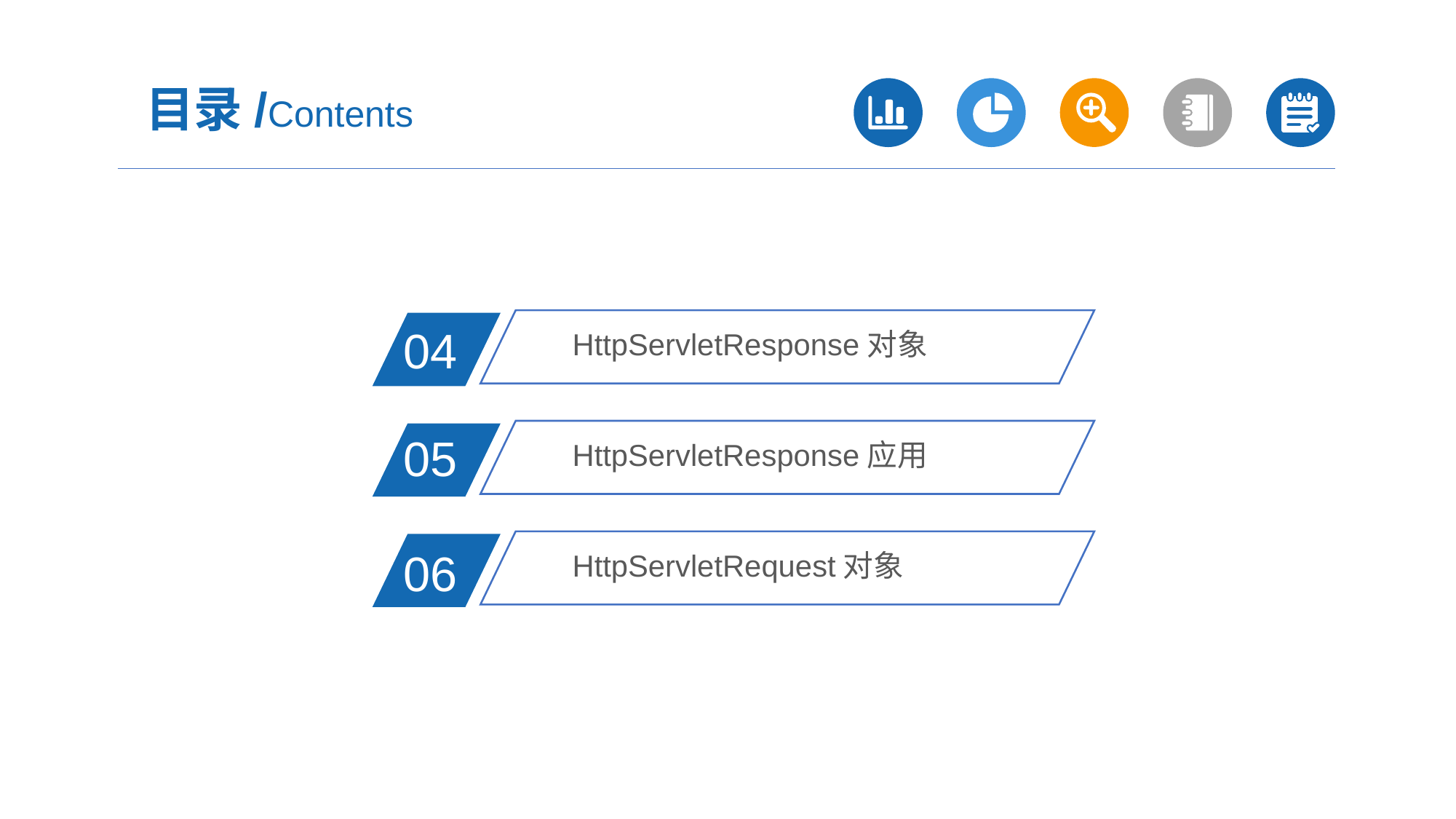

目录/Contents

HttpServletResponse对象

04

HttpServletResponse应用
05

HttpServletRequest对象

06